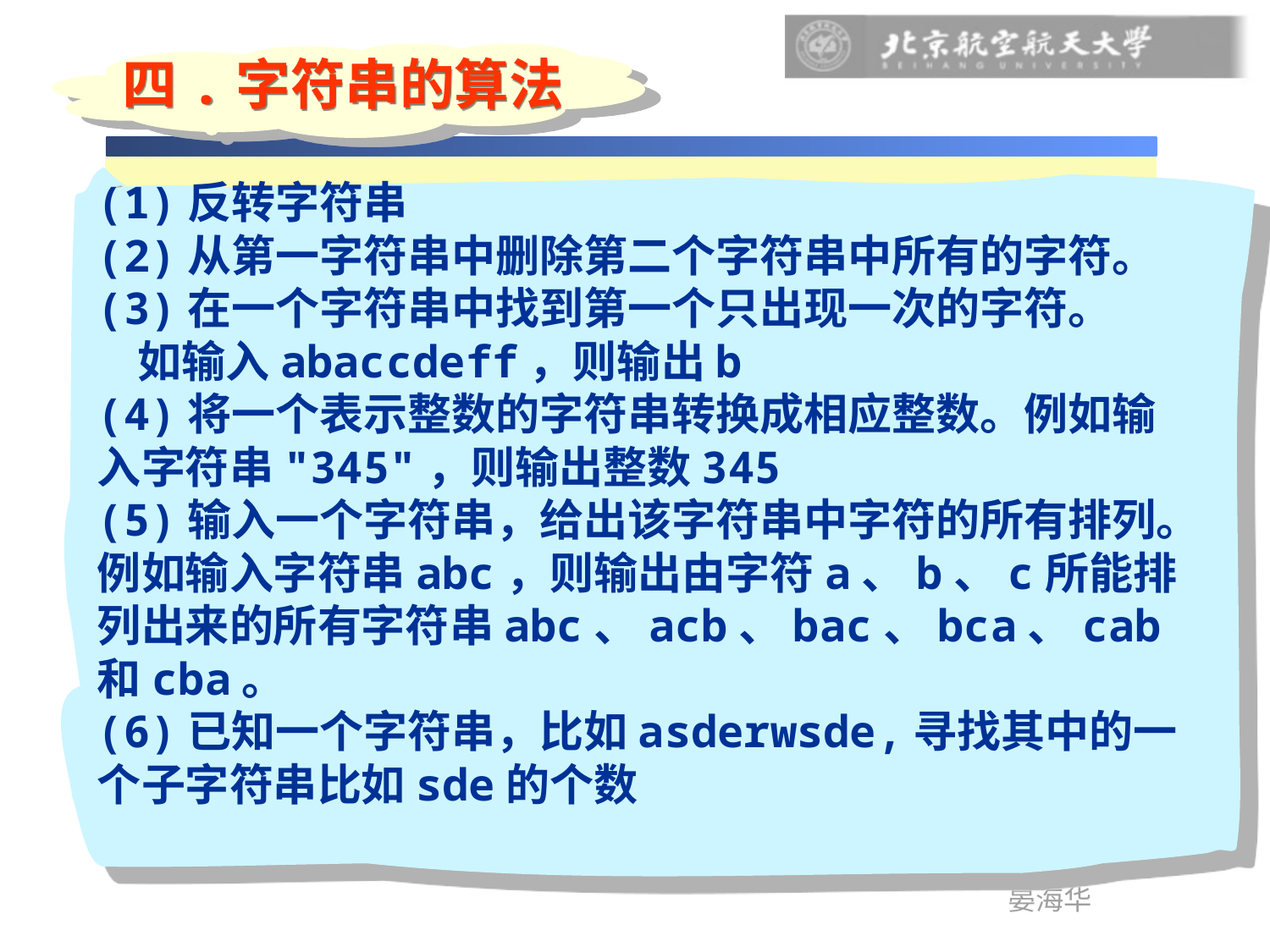

四.字符串的算法

(1)反转字符串
(2)从第一字符串中删除第二个字符串中所有的字符。
(3)在一个字符串中找到第一个只出现一次的字符。
   如输入abaccdeff，则输出b
(4)将一个表示整数的字符串转换成相应整数。例如输入字符串"345"，则输出整数345
(5)输入一个字符串，给出该字符串中字符的所有排列。例如输入字符串abc，则输出由字符a、b、c所能排列出来的所有字符串abc、acb、bac、bca、cab和cba。
(6)已知一个字符串，比如asderwsde,寻找其中的一个子字符串比如sde的个数